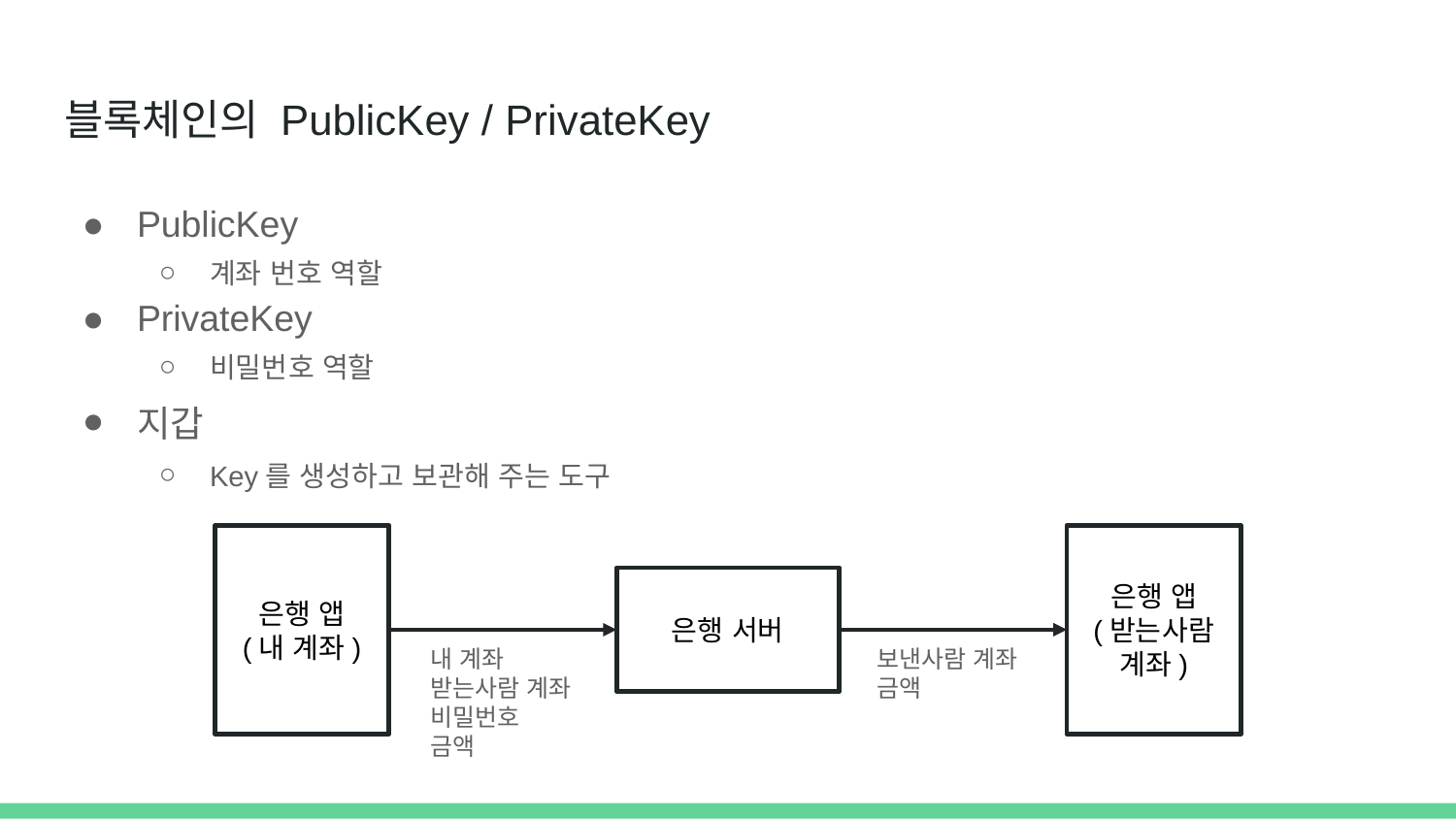

# 블록체인의 PublicKey / PrivateKey
PublicKey
계좌 번호 역할
PrivateKey
비밀번호 역할
지갑
Key를 생성하고 보관해 주는 도구
은행 앱
(내 계좌)
은행 앱
(받는사람
계좌)
은행 서버
내 계좌
받는사람 계좌
비밀번호
금액
보낸사람 계좌
금액